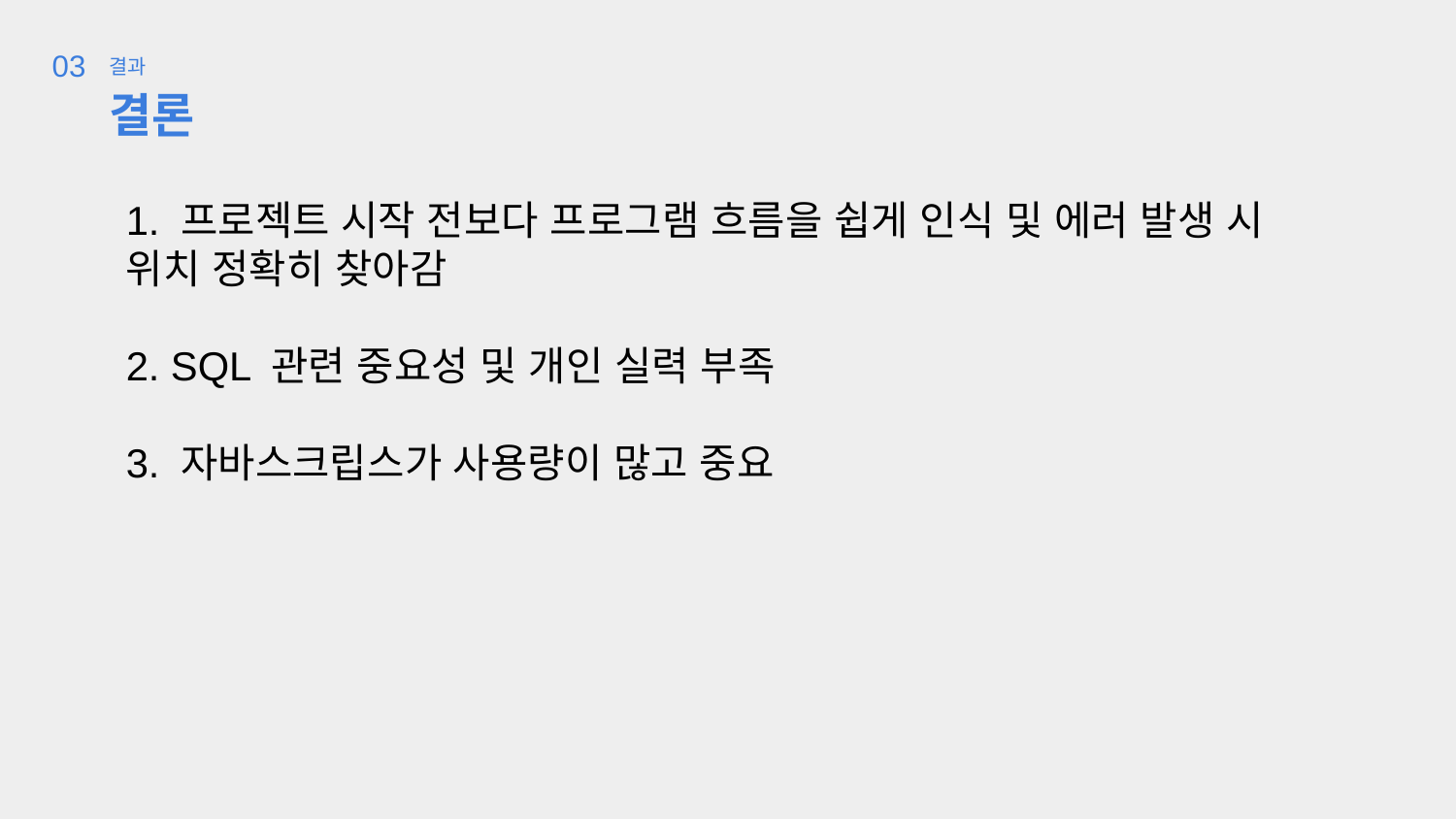

03
결과
결론
1. 프로젝트 시작 전보다 프로그램 흐름을 쉽게 인식 및 에러 발생 시 위치 정확히 찾아감

2. SQL 관련 중요성 및 개인 실력 부족

3. 자바스크립스가 사용량이 많고 중요